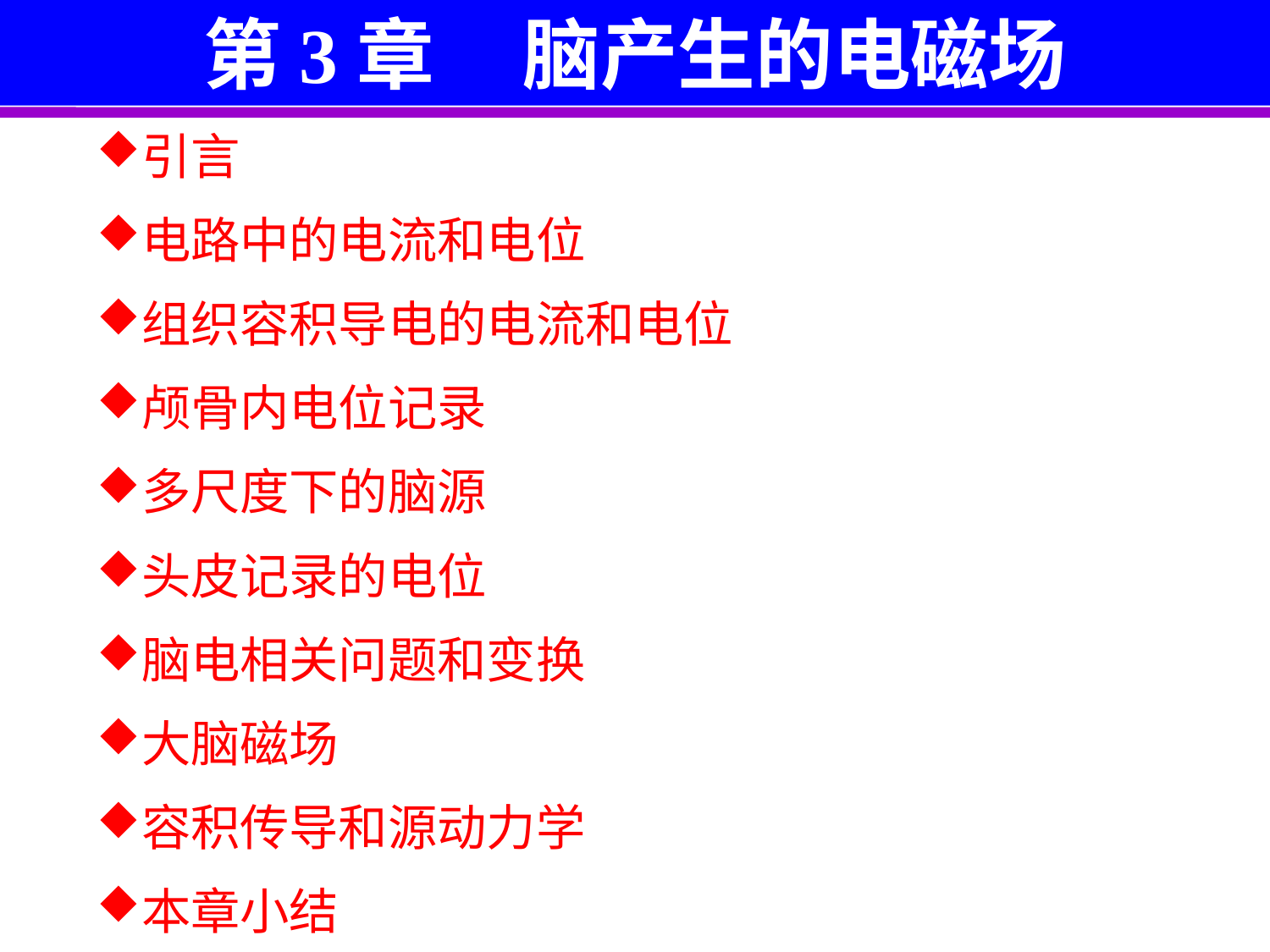

第3章     脑产生的电磁场

引言
电路中的电流和电位
组织容积导电的电流和电位
颅骨内电位记录
多尺度下的脑源
头皮记录的电位
脑电相关问题和变换
大脑磁场
容积传导和源动力学
本章小结